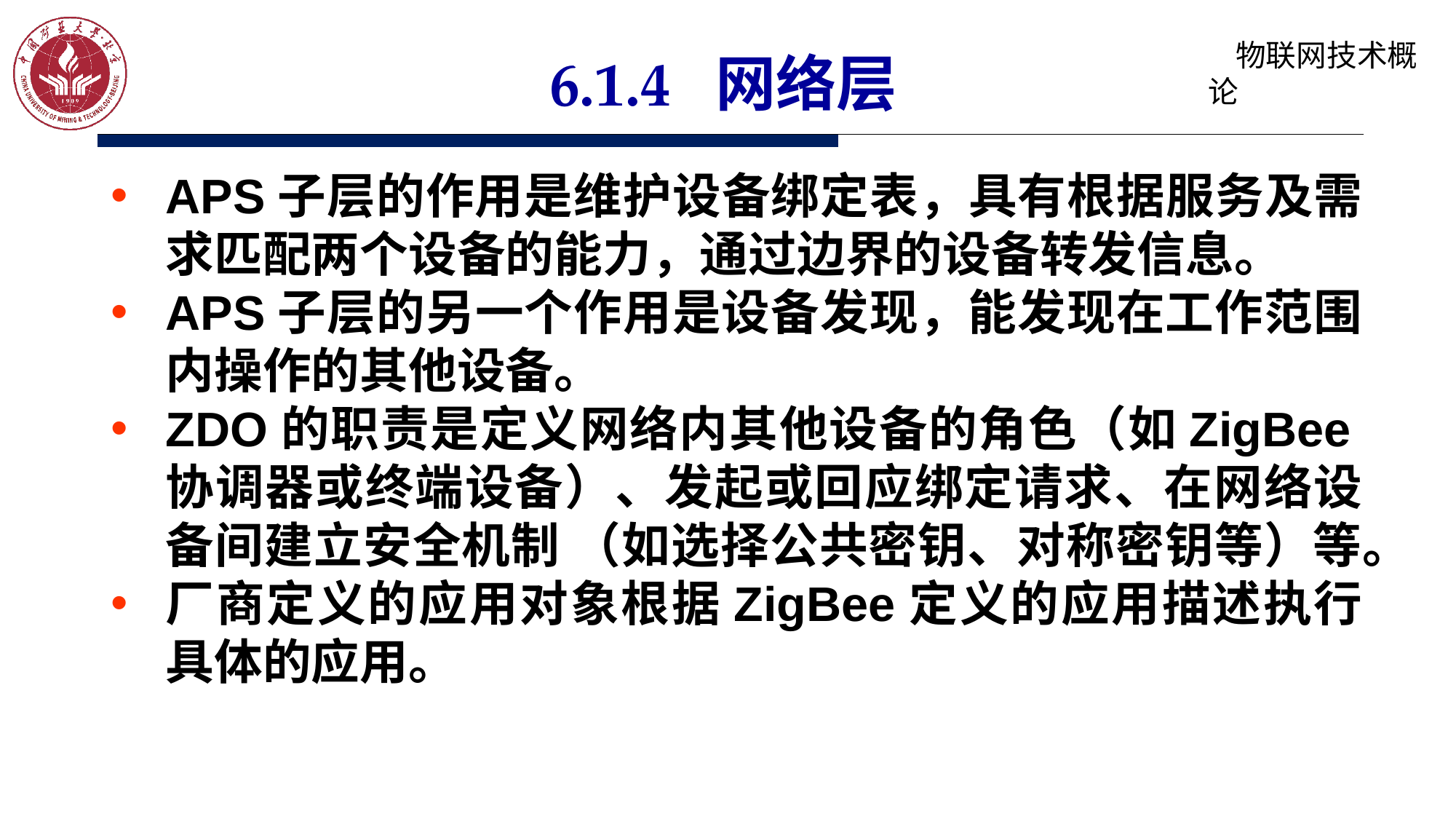

# 6.1.4  网络层
APS子层的作用是维护设备绑定表，具有根据服务及需求匹配两个设备的能力，通过边界的设备转发信息。
APS子层的另一个作用是设备发现，能发现在工作范围内操作的其他设备。
ZDO的职责是定义网络内其他设备的角色（如ZigBee协调器或终端设备）、发起或回应绑定请求、在网络设备间建立安全机制 （如选择公共密钥、对称密钥等）等。
厂商定义的应用对象根据ZigBee定义的应用描述执行具体的应用。